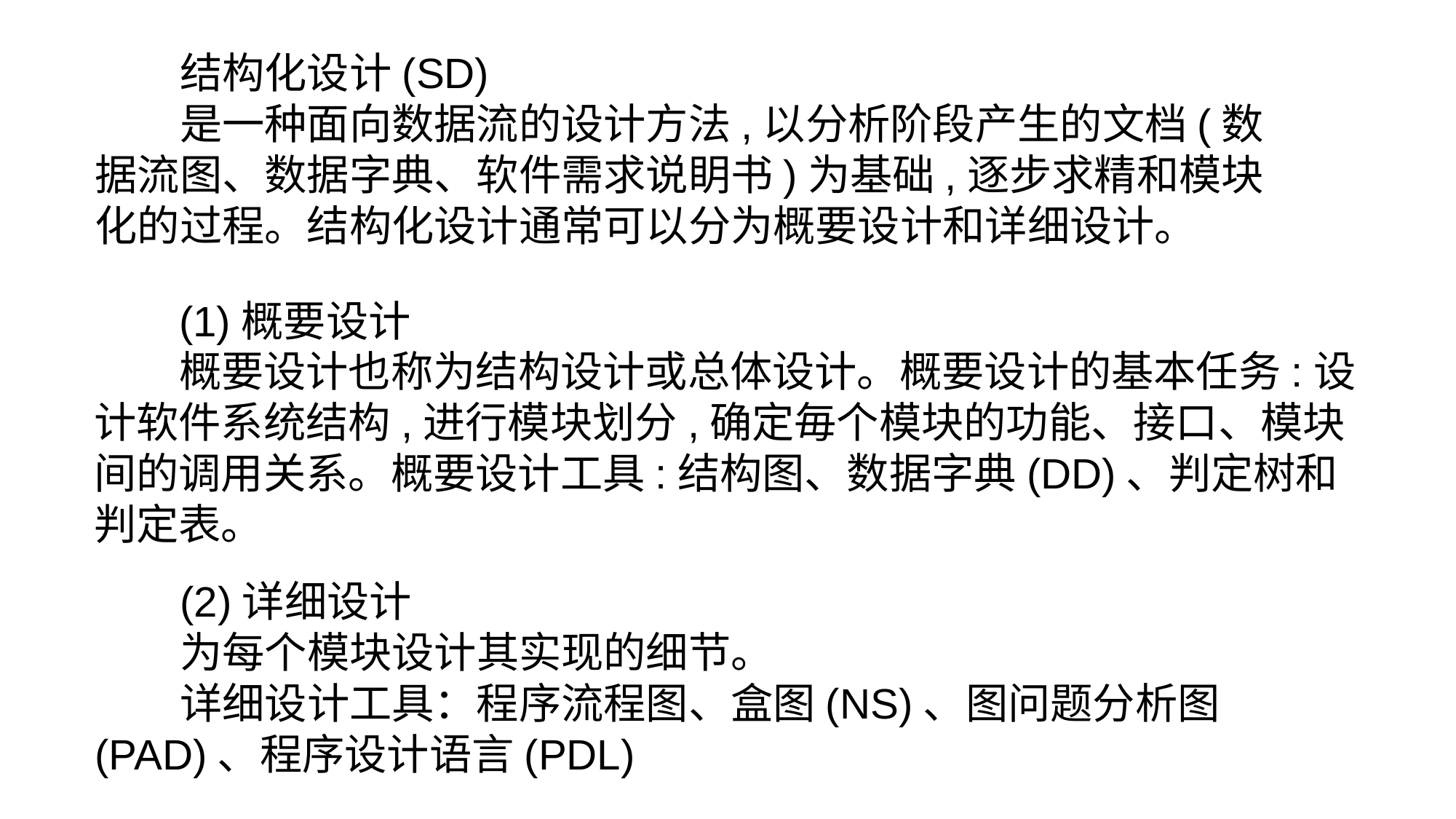

结构化设计(SD)
是一种面向数据流的设计方法,以分析阶段产生的文档(数据流图、数据字典、软件需求说眀书)为基础,逐步求精和模块化的过程。结构化设计通常可以分为概要设计和详细设计。
(1)概要设计
概要设计也称为结构设计或总体设计。概要设计的基本任务:设计软件系统结构,进行模块划分,确定毎个模块的功能、接口、模块间的调用关系。概要设计工具:结构图、数据字典(DD)、判定树和判定表。
(2)详细设计
为每个模块设计其实现的细节。
详细设计工具：程序流程图、盒图(NS)、图问题分析图(PAD)、程序设计语言(PDL)